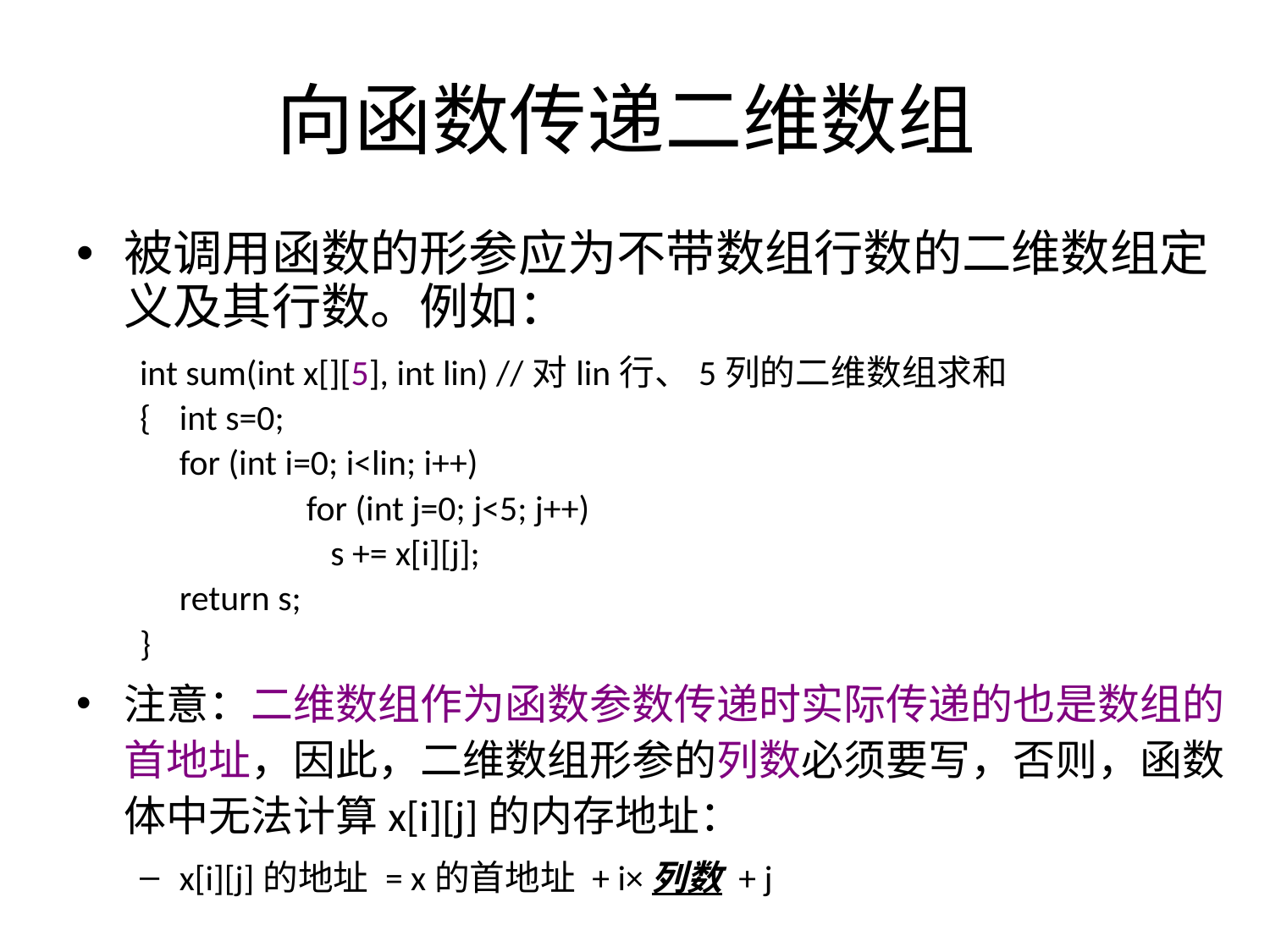

# 向函数传递二维数组
被调用函数的形参应为不带数组行数的二维数组定义及其行数。例如：
int sum(int x[][5], int lin) //对lin行、5列的二维数组求和
{	int s=0;
	for (int i=0; i<lin; i++)
		for (int j=0; j<5; j++)
		   s += x[i][j];
	return s;
}
注意：二维数组作为函数参数传递时实际传递的也是数组的首地址，因此，二维数组形参的列数必须要写，否则，函数体中无法计算x[i][j]的内存地址：
x[i][j]的地址 = x的首地址 + i×列数 + j